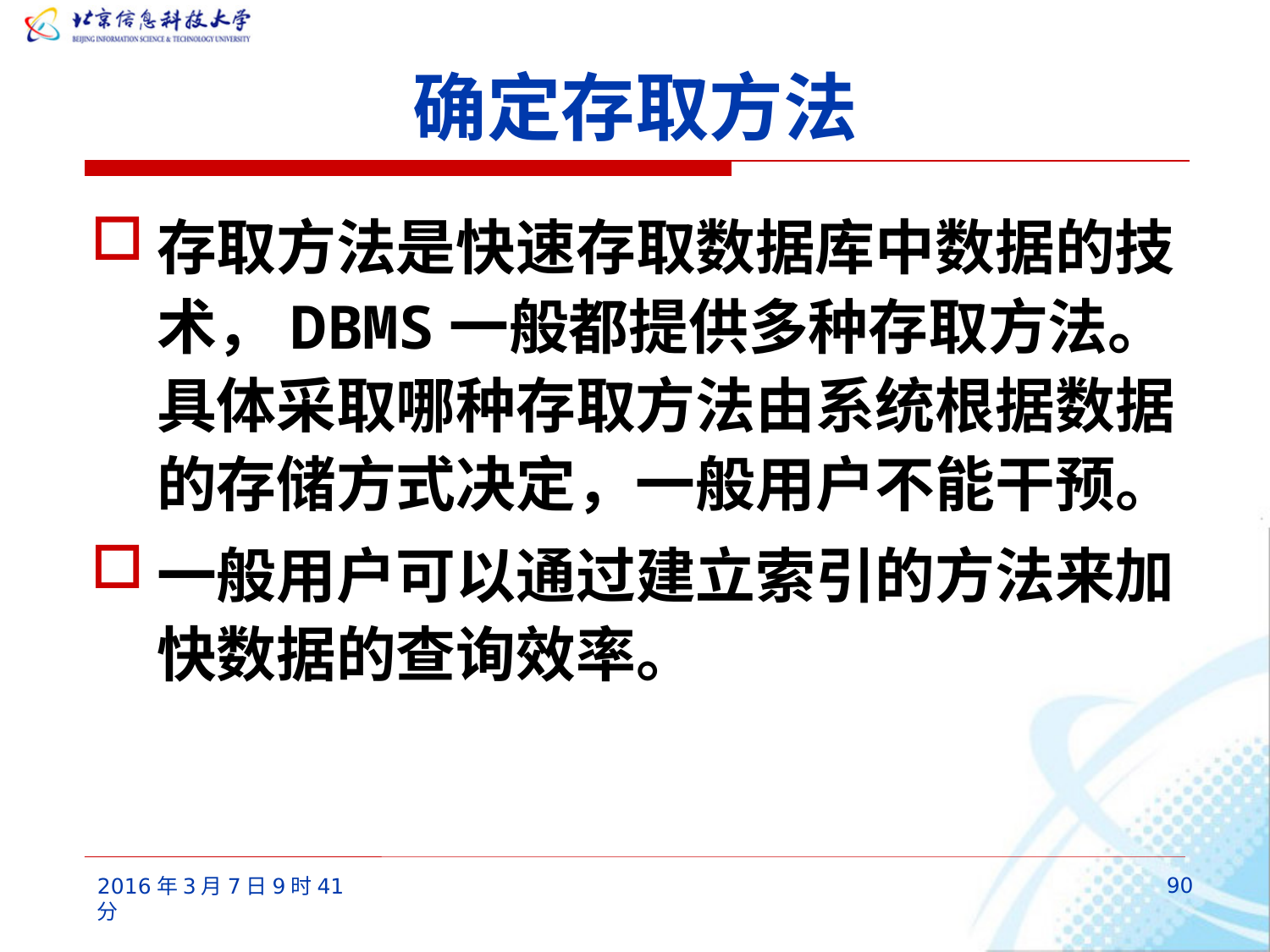

# 确定存取方法
存取方法是快速存取数据库中数据的技术，DBMS一般都提供多种存取方法。具体采取哪种存取方法由系统根据数据的存储方式决定，一般用户不能干预。
一般用户可以通过建立索引的方法来加快数据的查询效率。
2016年3月7日9时41分